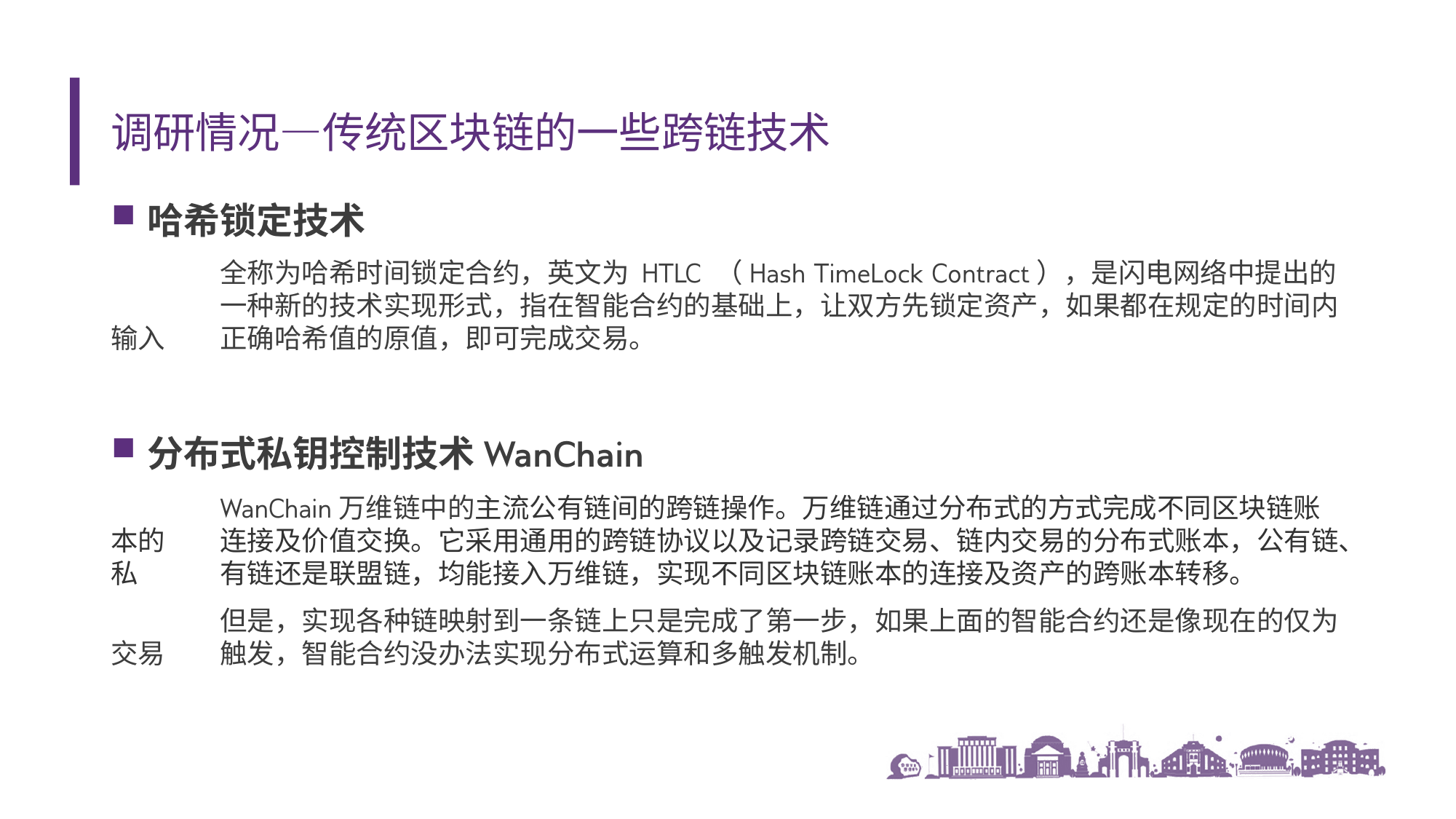

# 调研情况—传统区块链的一些跨链技术
哈希锁定技术
	全称为哈希时间锁定合约，英文为 HTLC （Hash TimeLock Contract），是闪电网络中提出的	一种新的技术实现形式，指在智能合约的基础上，让双方先锁定资产，如果都在规定的时间内输入	正确哈希值的原值，即可完成交易。

分布式私钥控制技术WanChain
	WanChain万维链中的主流公有链间的跨链操作。万维链通过分布式的方式完成不同区块链账本的	连接及价值交换。它采用通用的跨链协议以及记录跨链交易、链内交易的分布式账本，公有链、私	有链还是联盟链，均能接入万维链，实现不同区块链账本的连接及资产的跨账本转移。
	但是，实现各种链映射到一条链上只是完成了第一步，如果上面的智能合约还是像现在的仅为交易	触发，智能合约没办法实现分布式运算和多触发机制。